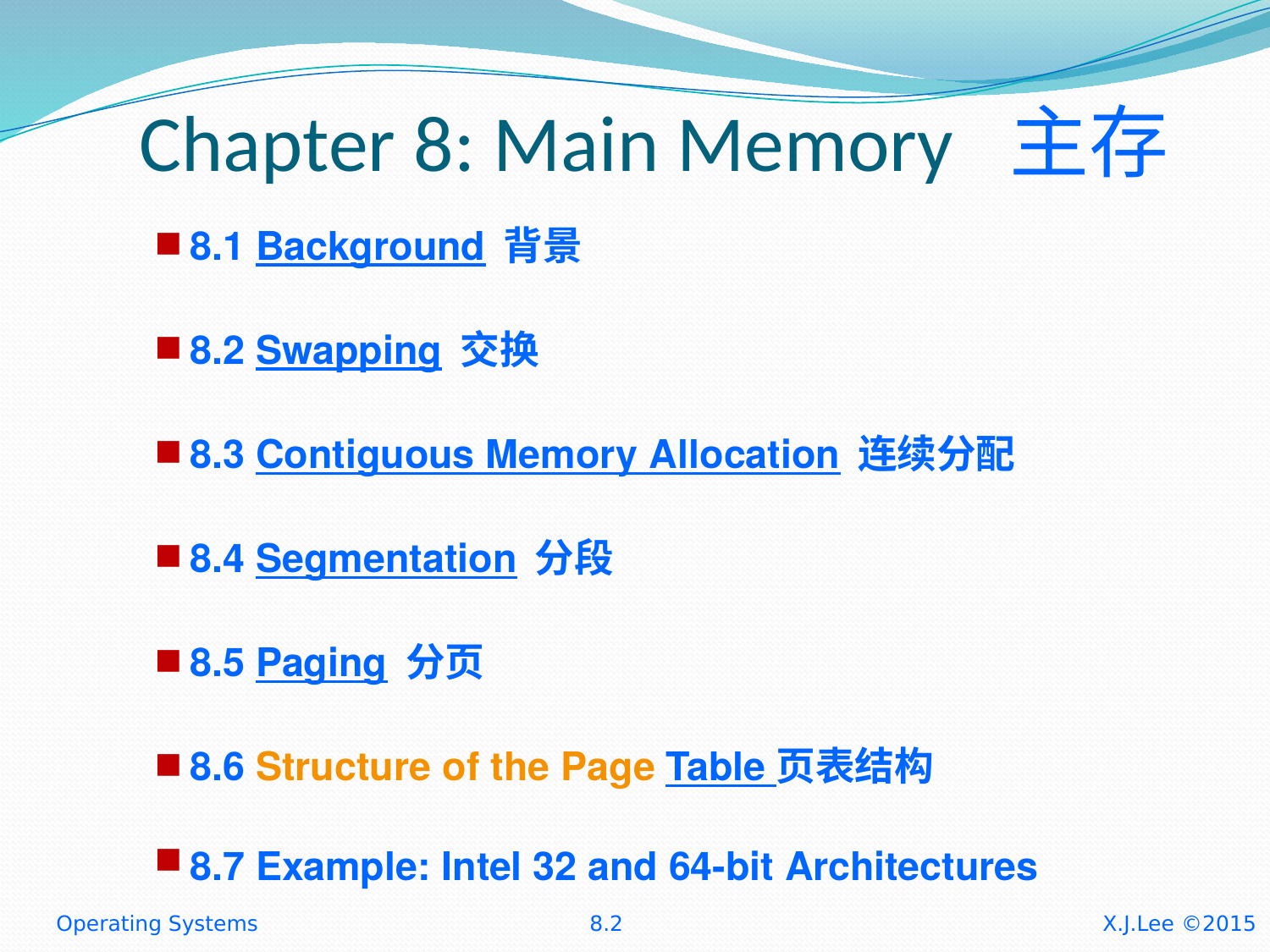

# Chapter 8: Main Memory  主存
8.1 Background 背景
8.2 Swapping 交换
8.3 Contiguous Memory Allocation 连续分配
8.4 Segmentation 分段
8.5 Paging 分页
8.6 Structure of the Page Table 页表结构
8.7 Example: Intel 32 and 64-bit Architectures
Operating Systems
8.2
X.J.Lee ©2015